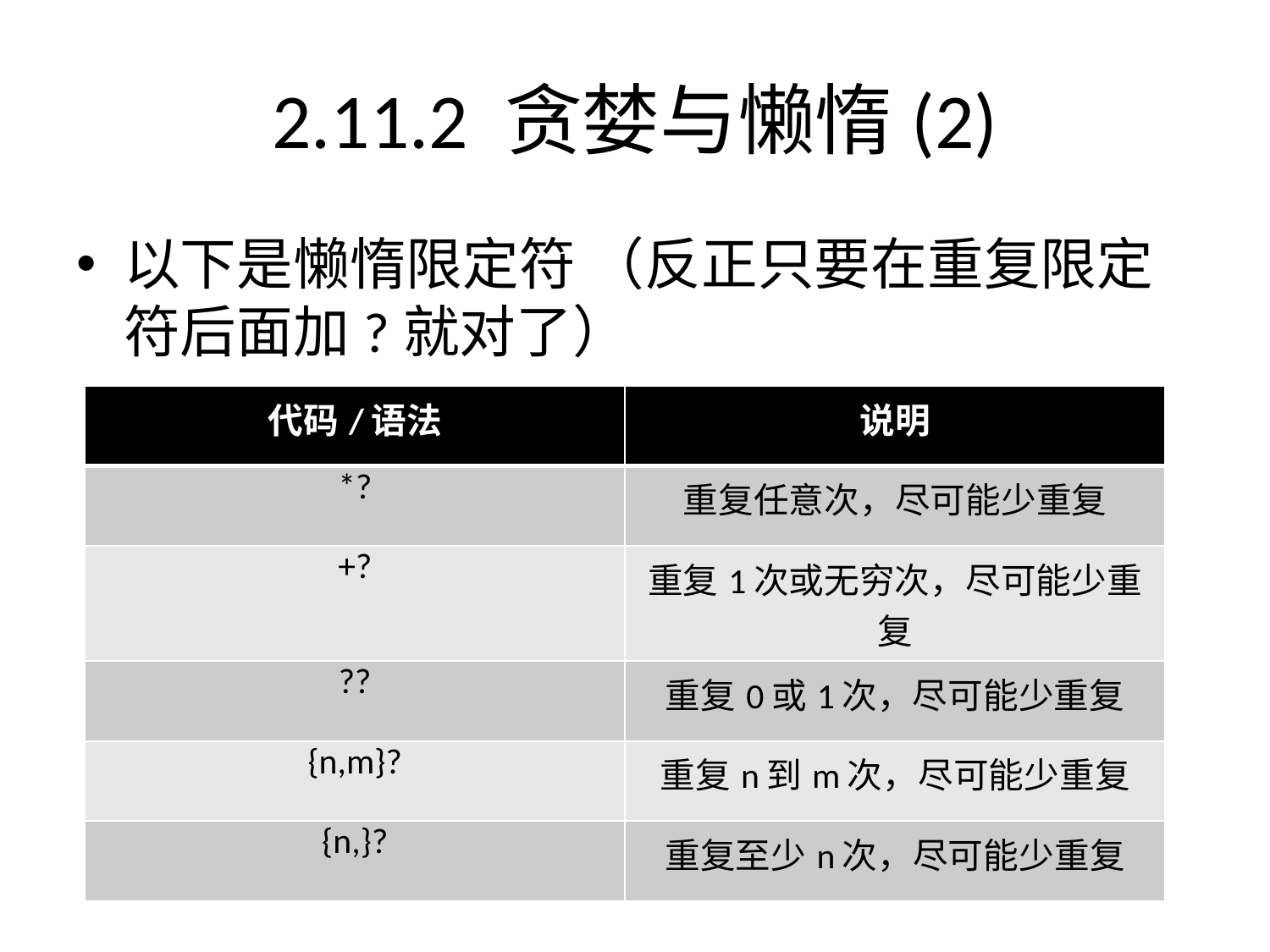

# 2.11.2 贪婪与懒惰(2)
以下是懒惰限定符 （反正只要在重复限定符后面加?就对了）

| 代码/语法 | 说明 |
| --- | --- |
| \*? | 重复任意次，尽可能少重复 |
| +? | 重复1次或无穷次，尽可能少重复 |
| ?? | 重复0或1次，尽可能少重复 |
| {n,m}? | 重复n到m次，尽可能少重复 |
| {n,}? | 重复至少n次，尽可能少重复 |